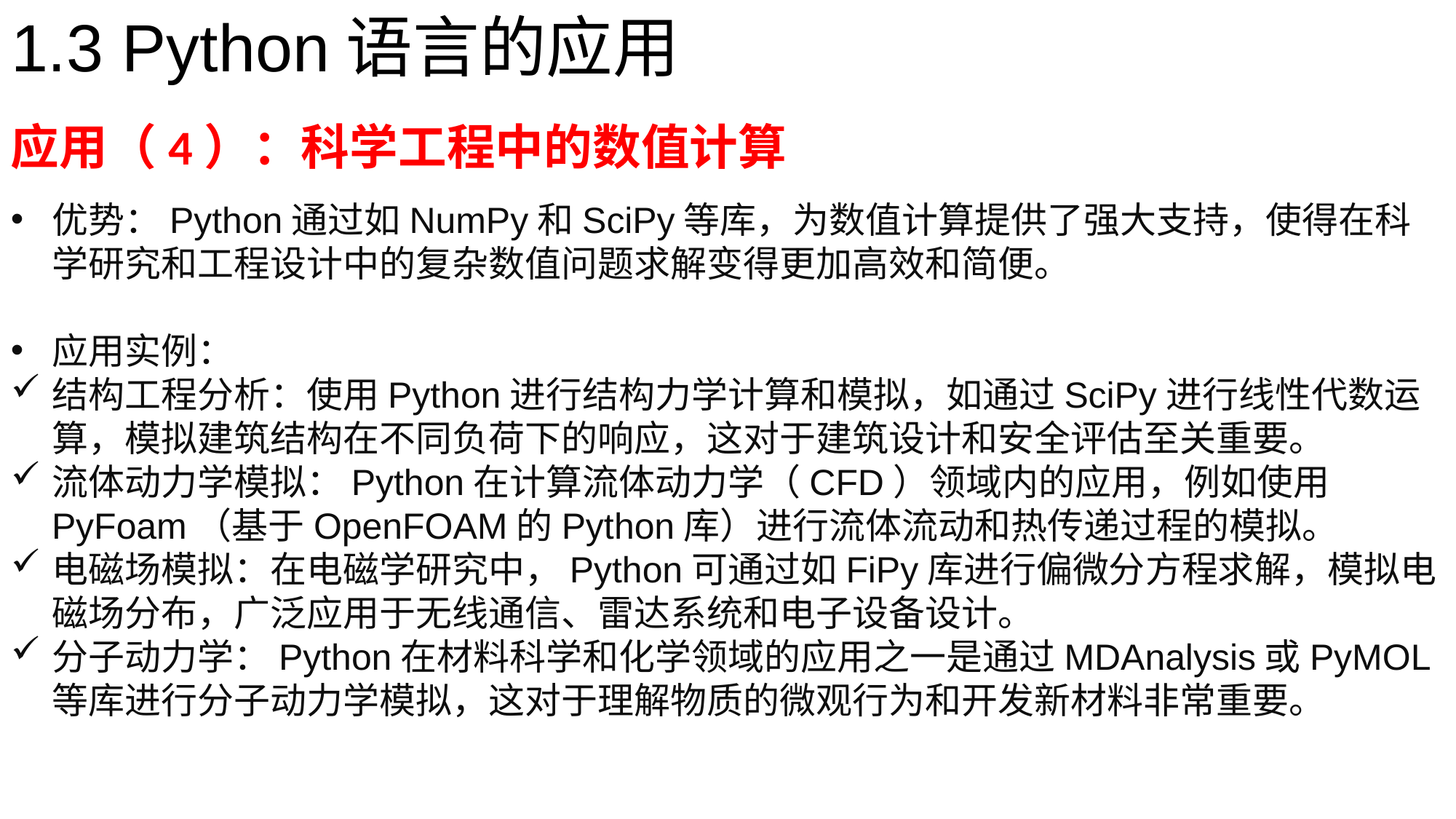

# 1.3 Python语言的应用
应用（4）：科学工程中的数值计算
优势：Python通过如NumPy和SciPy等库，为数值计算提供了强大支持，使得在科学研究和工程设计中的复杂数值问题求解变得更加高效和简便。

应用实例：
结构工程分析：使用Python进行结构力学计算和模拟，如通过SciPy进行线性代数运算，模拟建筑结构在不同负荷下的响应，这对于建筑设计和安全评估至关重要。
流体动力学模拟：Python在计算流体动力学（CFD）领域内的应用，例如使用PyFoam（基于OpenFOAM的Python库）进行流体流动和热传递过程的模拟。
电磁场模拟：在电磁学研究中，Python可通过如FiPy库进行偏微分方程求解，模拟电磁场分布，广泛应用于无线通信、雷达系统和电子设备设计。
分子动力学：Python在材料科学和化学领域的应用之一是通过MDAnalysis或PyMOL等库进行分子动力学模拟，这对于理解物质的微观行为和开发新材料非常重要。